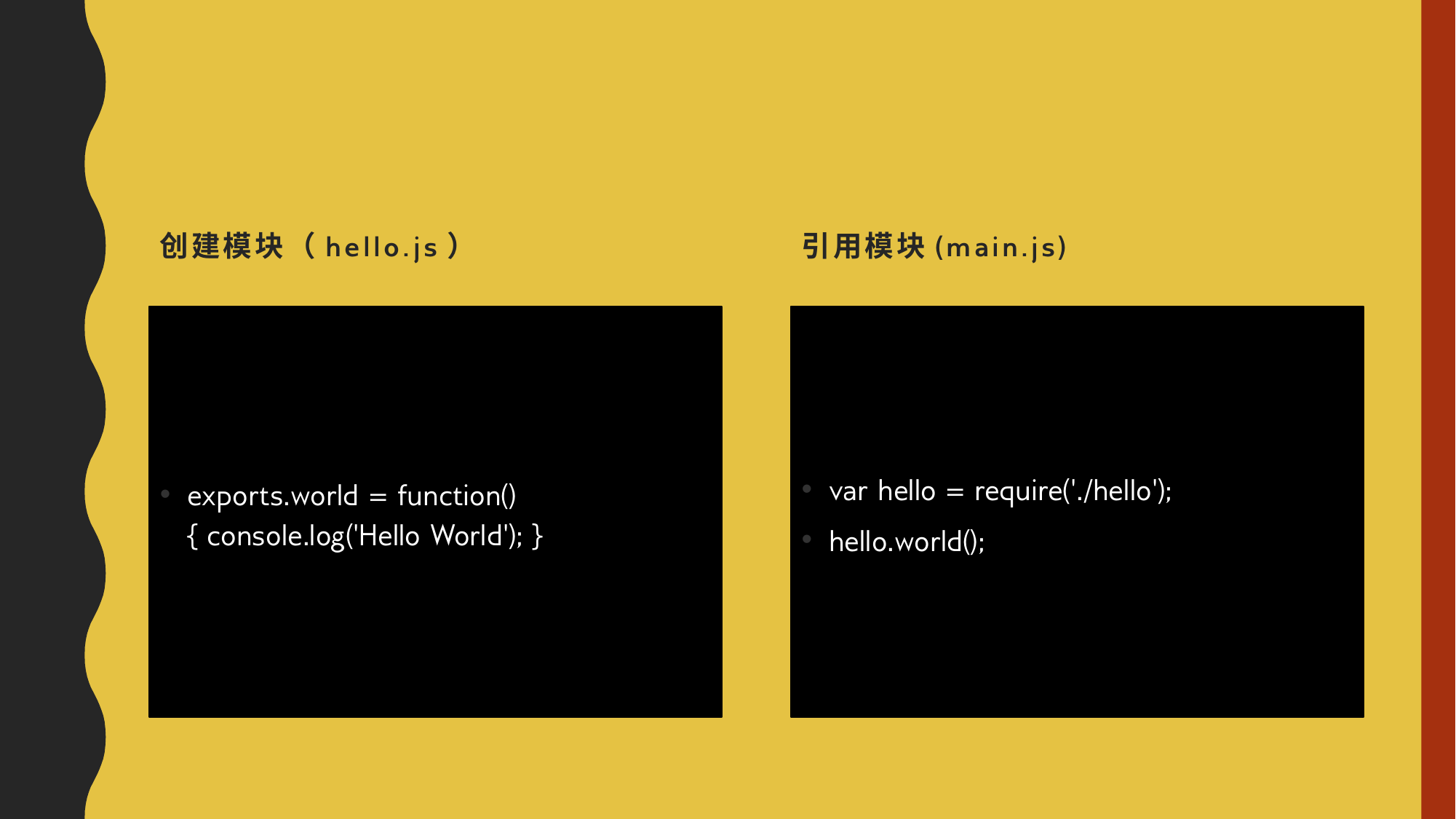

#
创建模块（hello.js）
引用模块(main.js)
exports.world = function() { console.log('Hello World'); }
var hello = require('./hello');
hello.world();